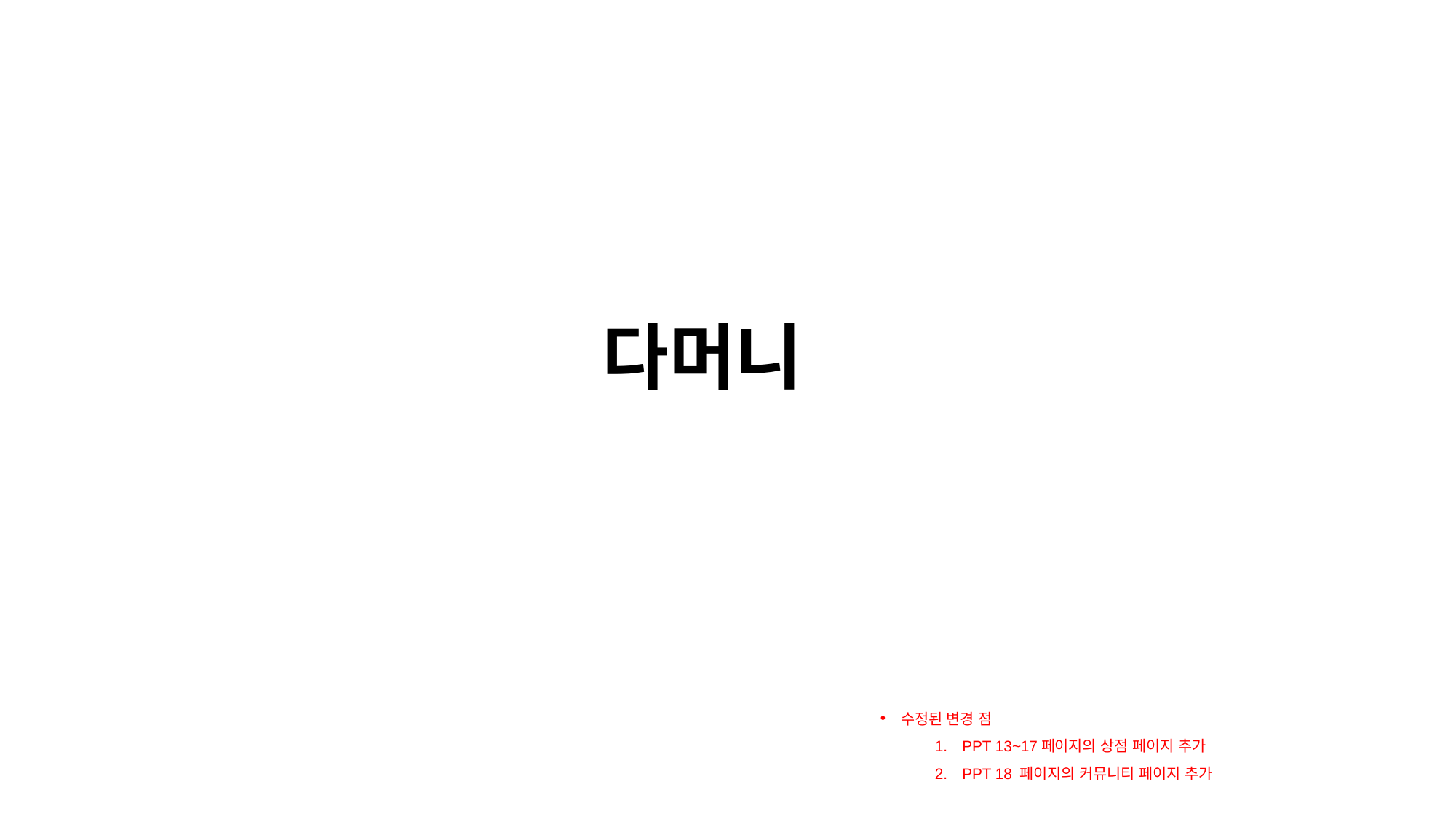

다머니
수정된 변경 점
PPT 13~17페이지의 상점 페이지 추가
PPT 18 페이지의 커뮤니티 페이지 추가